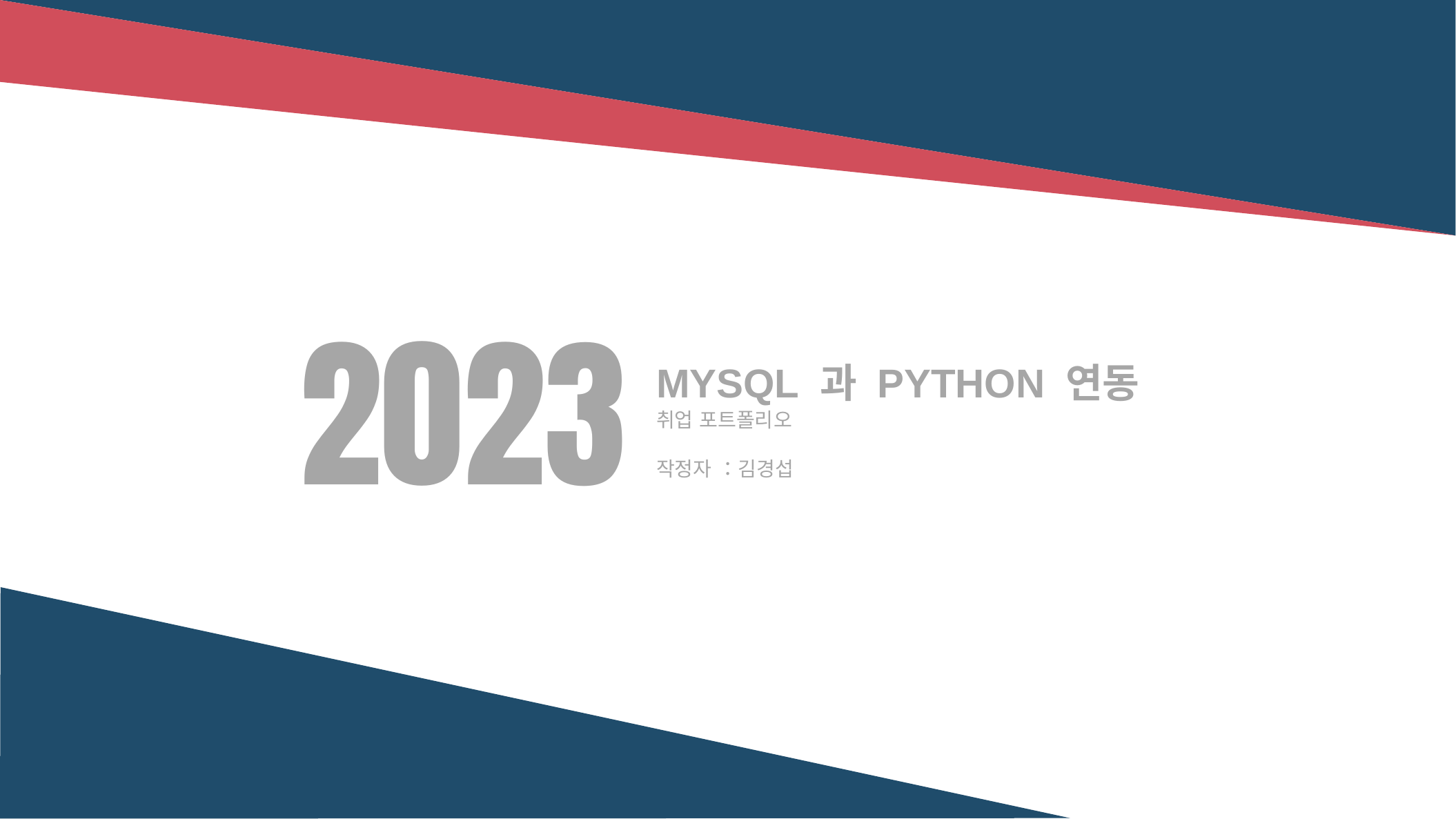

2023
Mysql 과 python 연동
취업 포트폴리오
작정자 ：김경섭